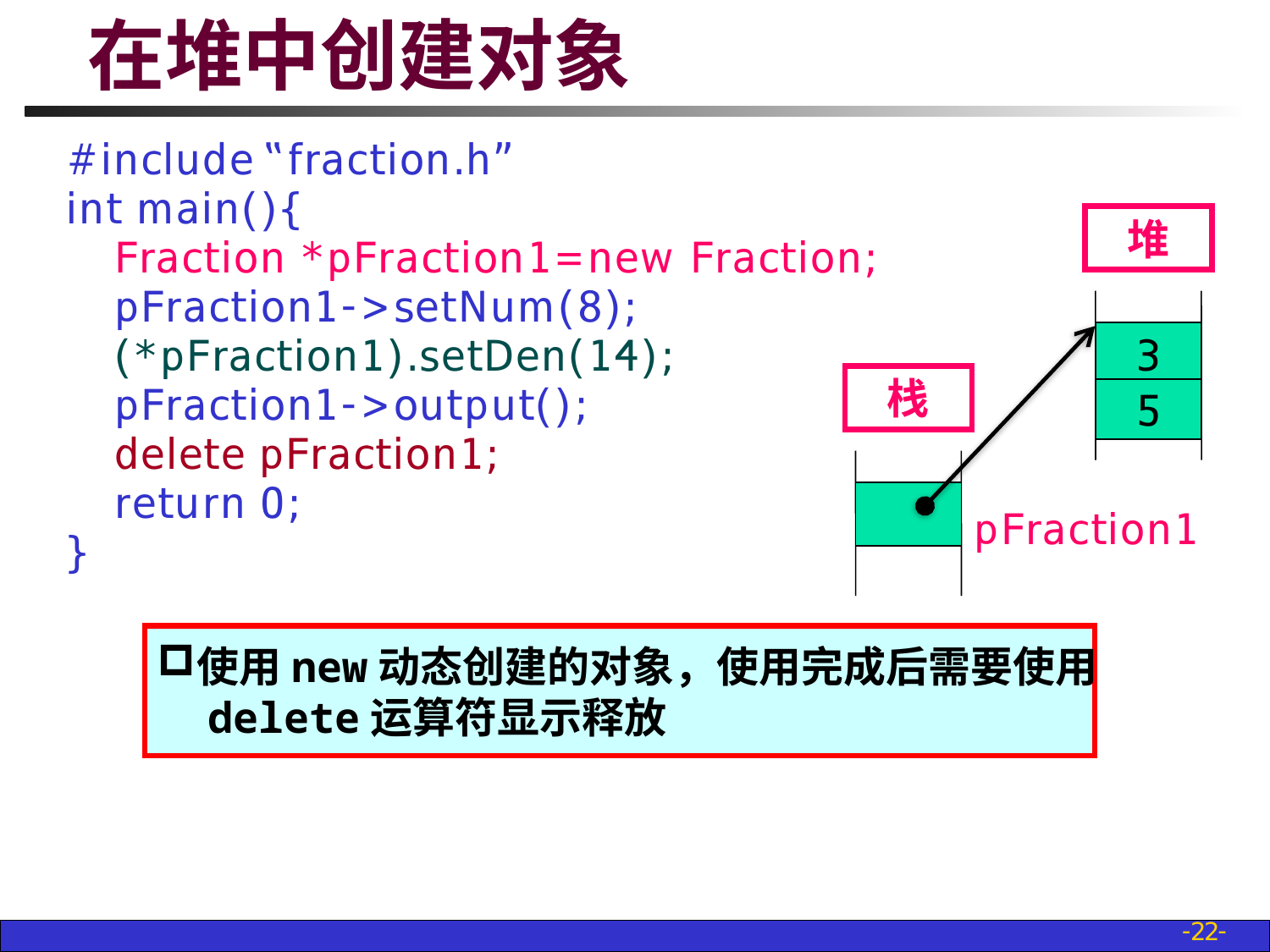

# 在堆中创建对象
#include “fraction.h”
int main(){
	Fraction *pFraction1=new Fraction;
	pFraction1->setNum(8);
	(*pFraction1).setDen(14);
	pFraction1->output();
	delete pFraction1;
	return 0;
}
堆

3
5
栈

pFraction1
使用new动态创建的对象，使用完成后需要使用
  delete运算符显示释放
-22-